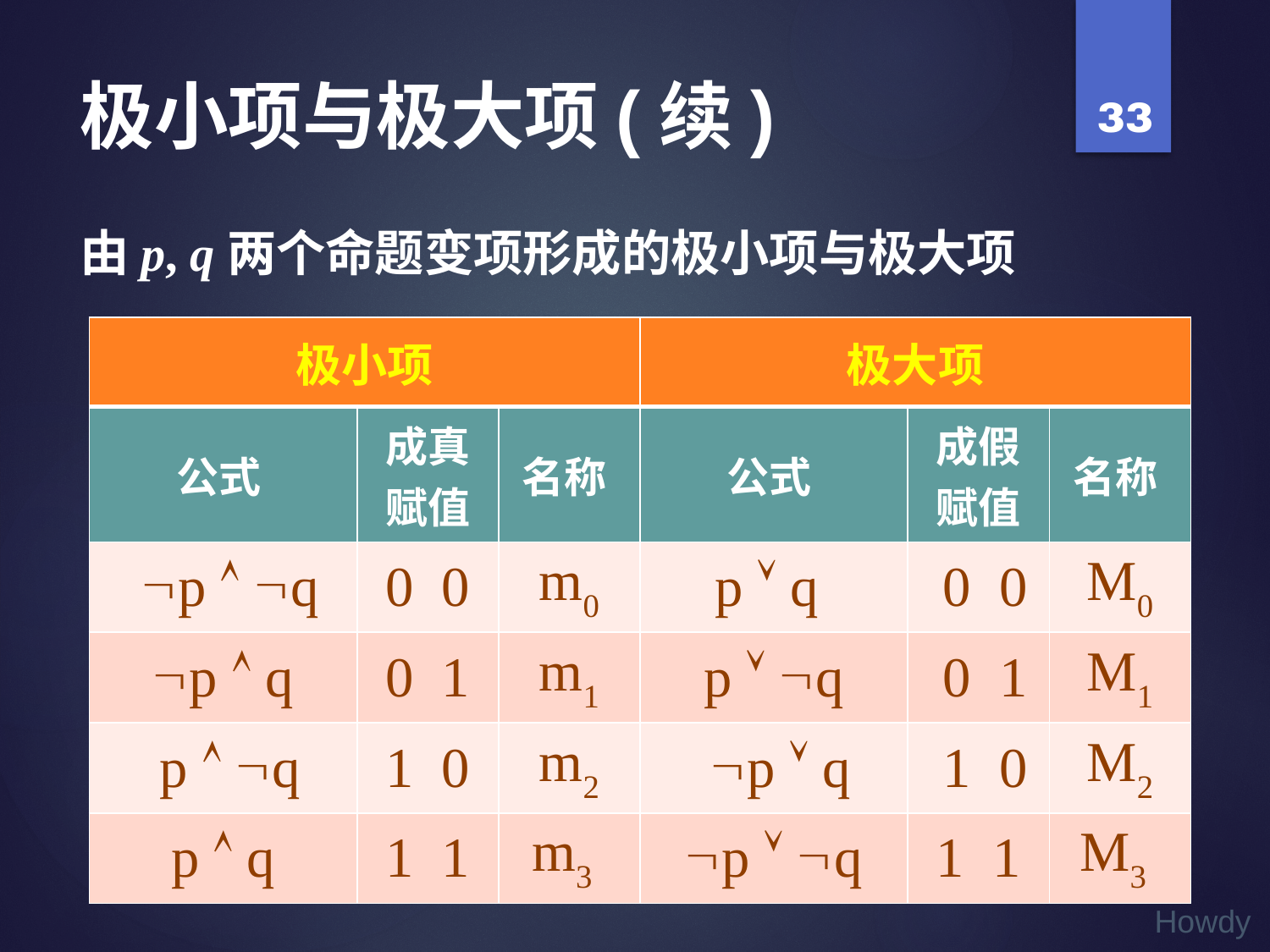

33
# 极小项与极大项(续)
由p, q两个命题变项形成的极小项与极大项
| 极小项 |  |  | 极大项 |  |  |
| --- | --- | --- | --- | --- | --- |
| 公式 | 成真赋值 | 名称 | 公式 | 成假赋值 | 名称 |
| ¬p ∧ ¬q | 0 0 | m0 | p ∨ q | 0 0 | M0 |
| ¬p ∧ q | 0 1 | m1 | p ∨ ¬q | 0 1 | M1 |
| p ∧ ¬q | 1 0 | m2 | ¬p ∨ q | 1 0 | M2 |
| p ∧ q | 1 1 | m3 | ¬p ∨ ¬q | 1 1 | M3 |